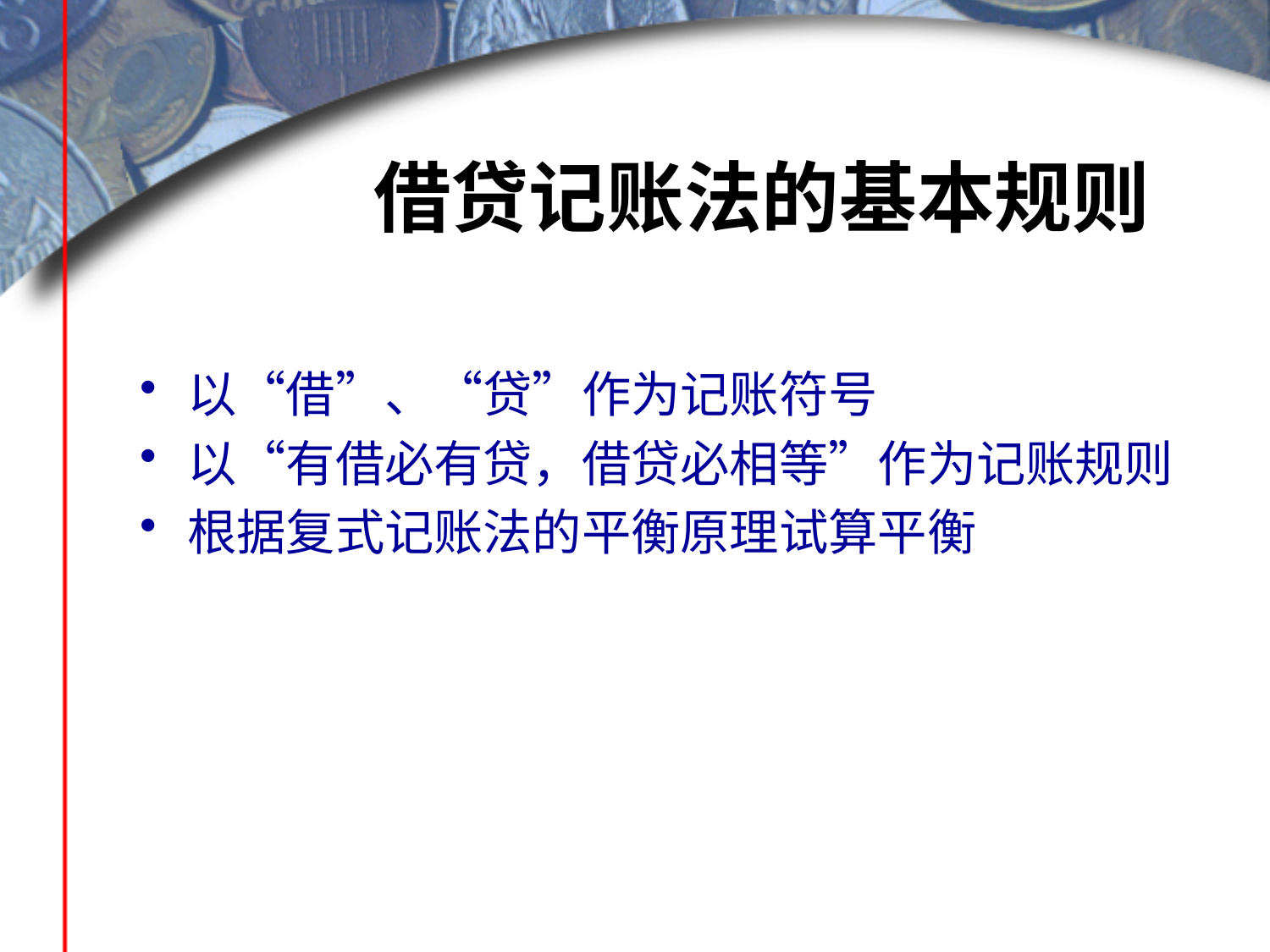

# 借贷记账法的基本规则

以“借”、“贷”作为记账符号
以“有借必有贷，借贷必相等”作为记账规则
根据复式记账法的平衡原理试算平衡